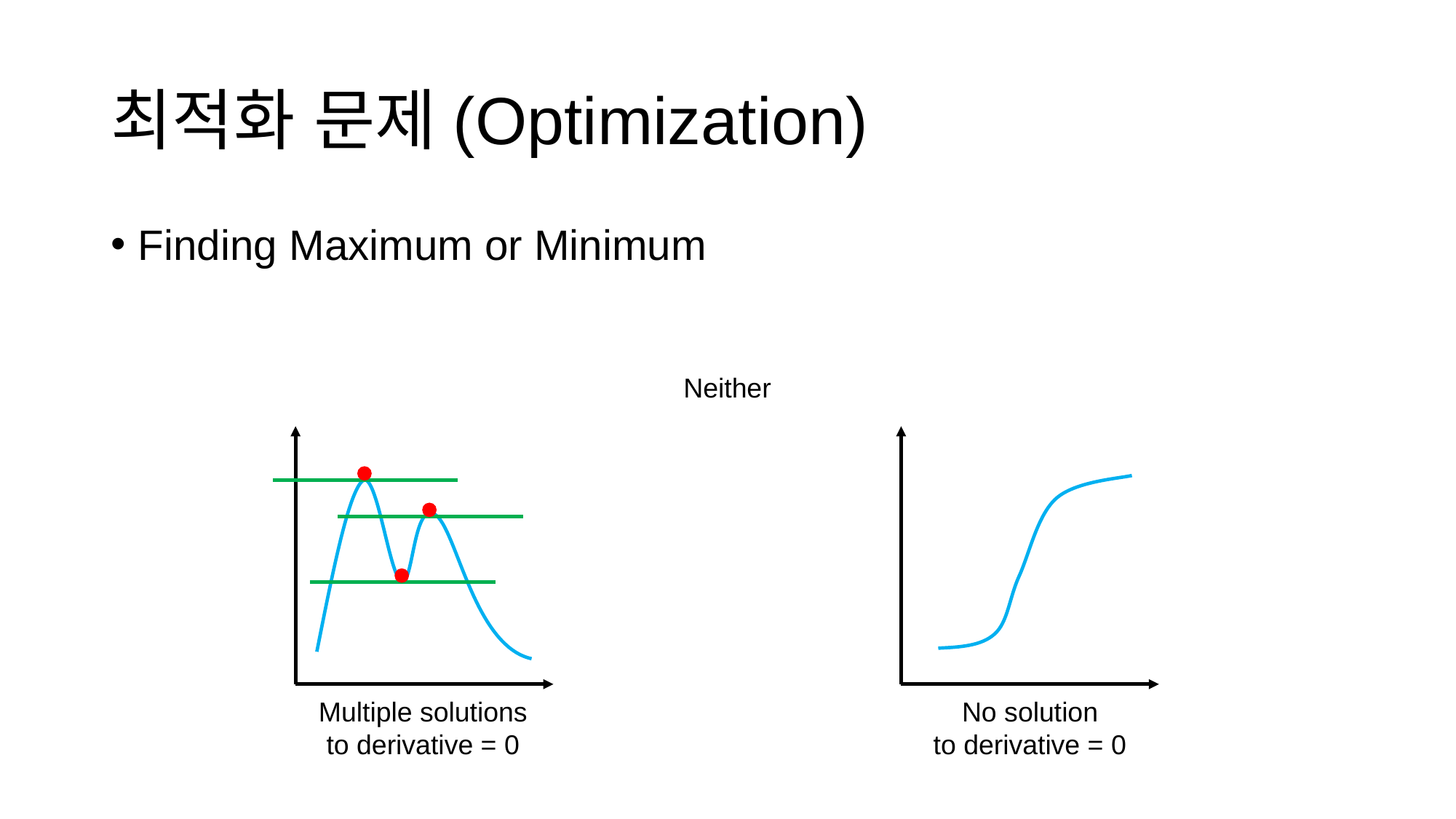

# 최적화 문제(Optimization)
Finding Maximum or Minimum
Neither

No solution
to derivative = 0
Multiple solutions
to derivative = 0